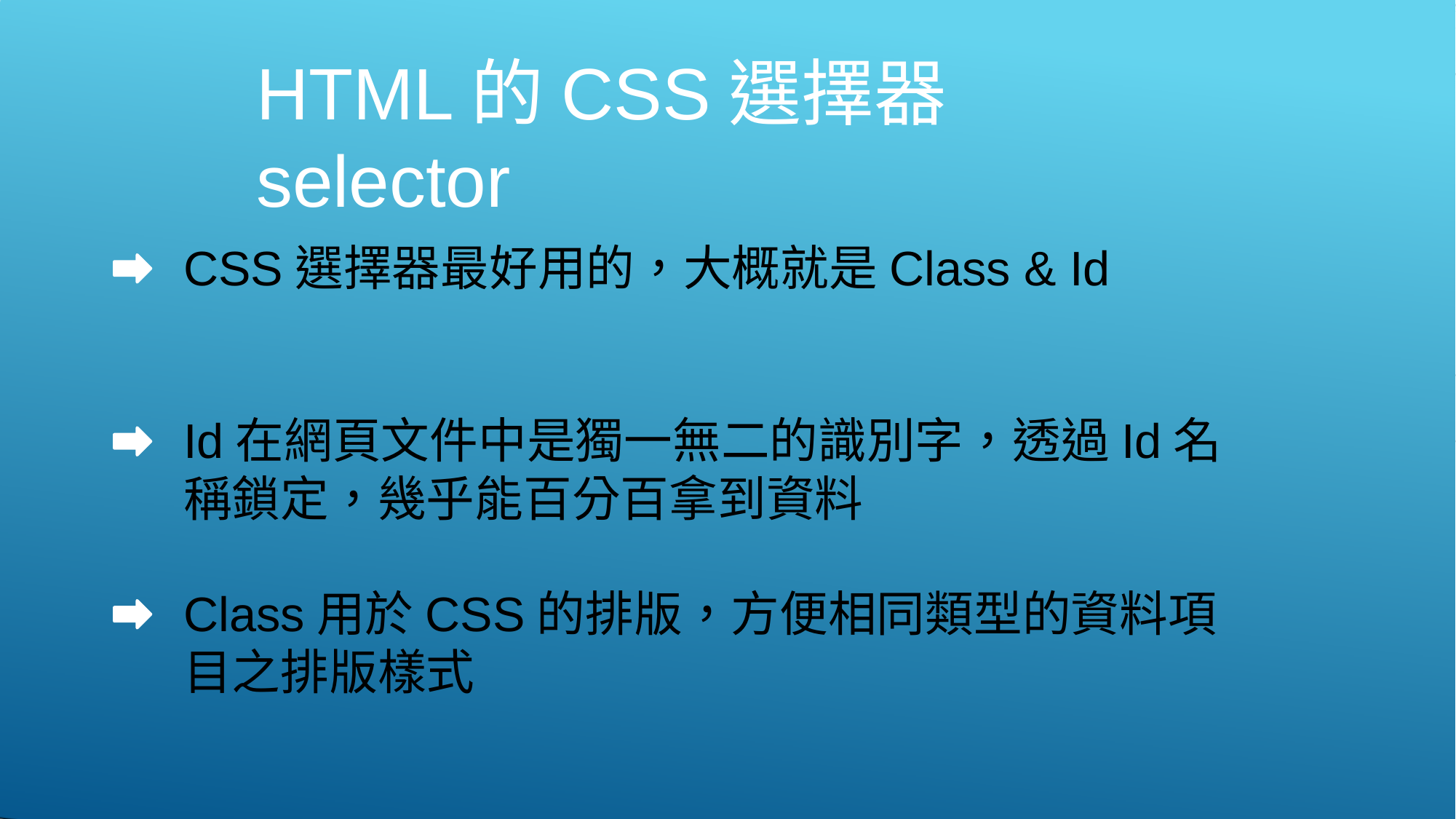

HTML的CSS選擇器selector
CSS選擇器最好用的，大概就是Class & Id

Id在網頁文件中是獨一無二的識別字，透過Id名稱鎖定，幾乎能百分百拿到資料

Class用於CSS的排版，方便相同類型的資料項目之排版樣式